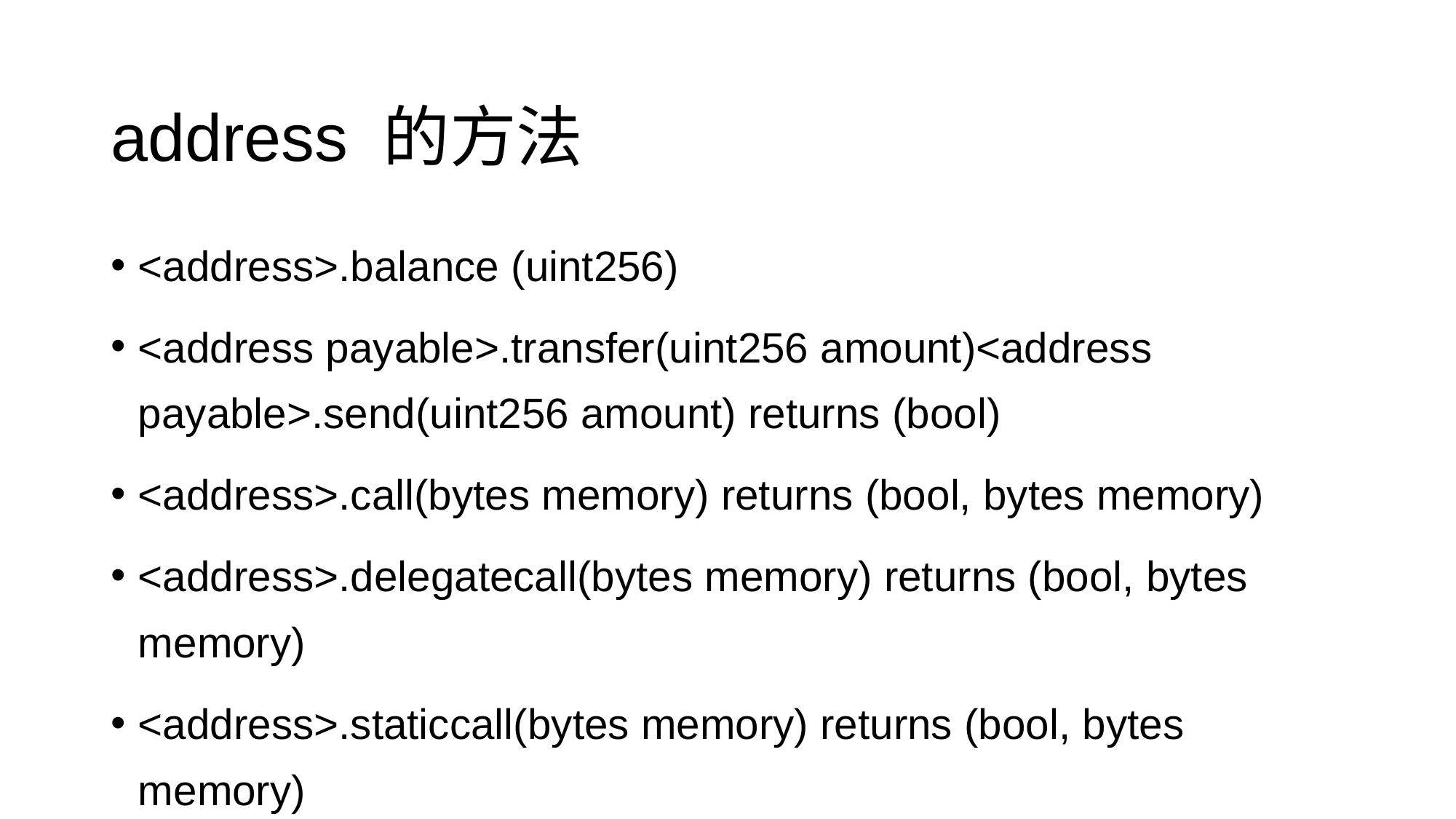

# address 的方法
<address>.balance (uint256)
<address payable>.transfer(uint256 amount)<address payable>.send(uint256 amount) returns (bool)
<address>.call(bytes memory) returns (bool, bytes memory)
<address>.delegatecall(bytes memory) returns (bool, bytes memory)
<address>.staticcall(bytes memory) returns (bool, bytes memory)